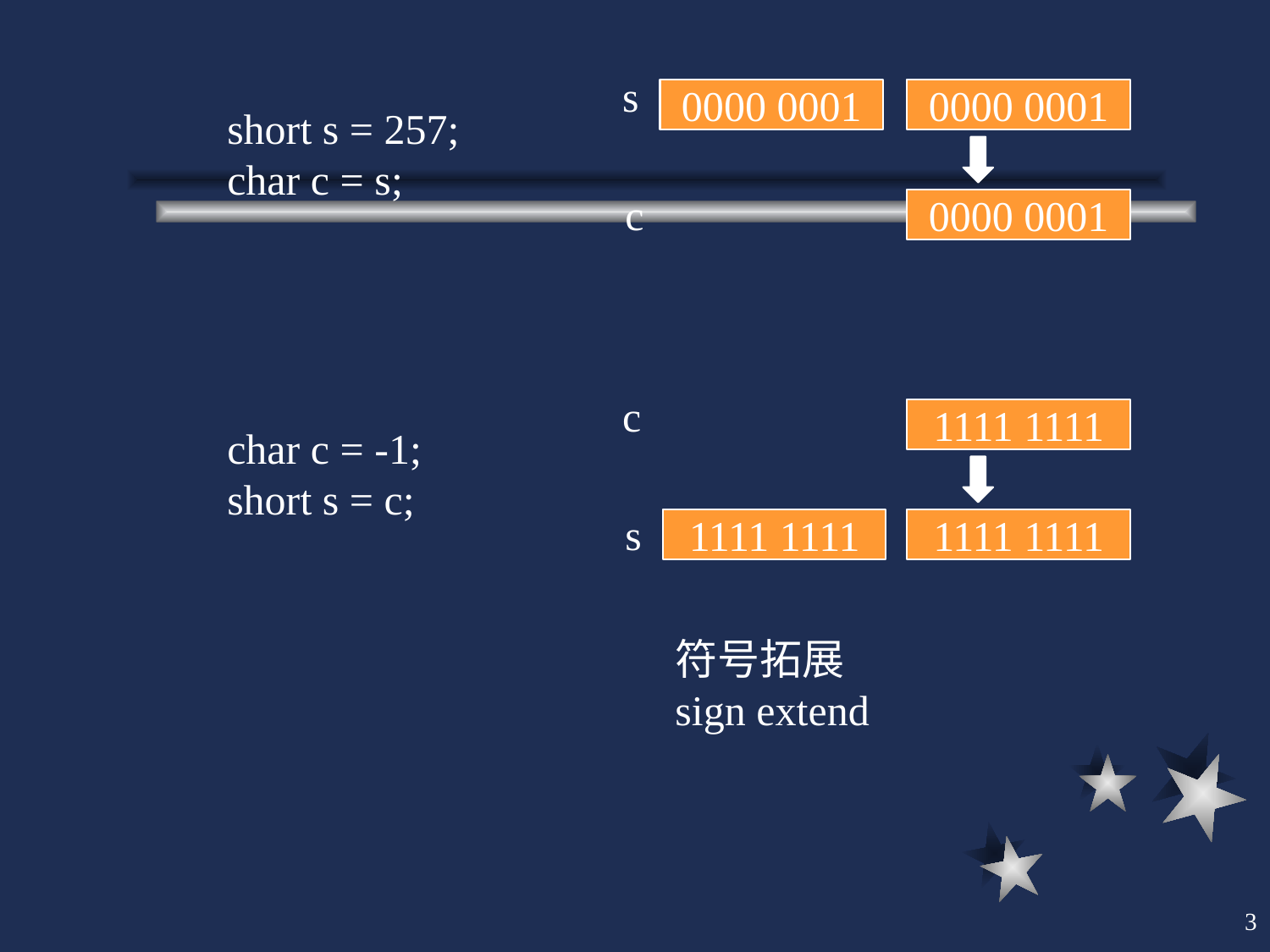

s
0000 0001
0000 0001
short s = 257;
char c = s;

c
0000 0001
c
1111 1111
char c = -1;
short s = c;

s
1111 1111
1111 1111
符号拓展
sign extend
3